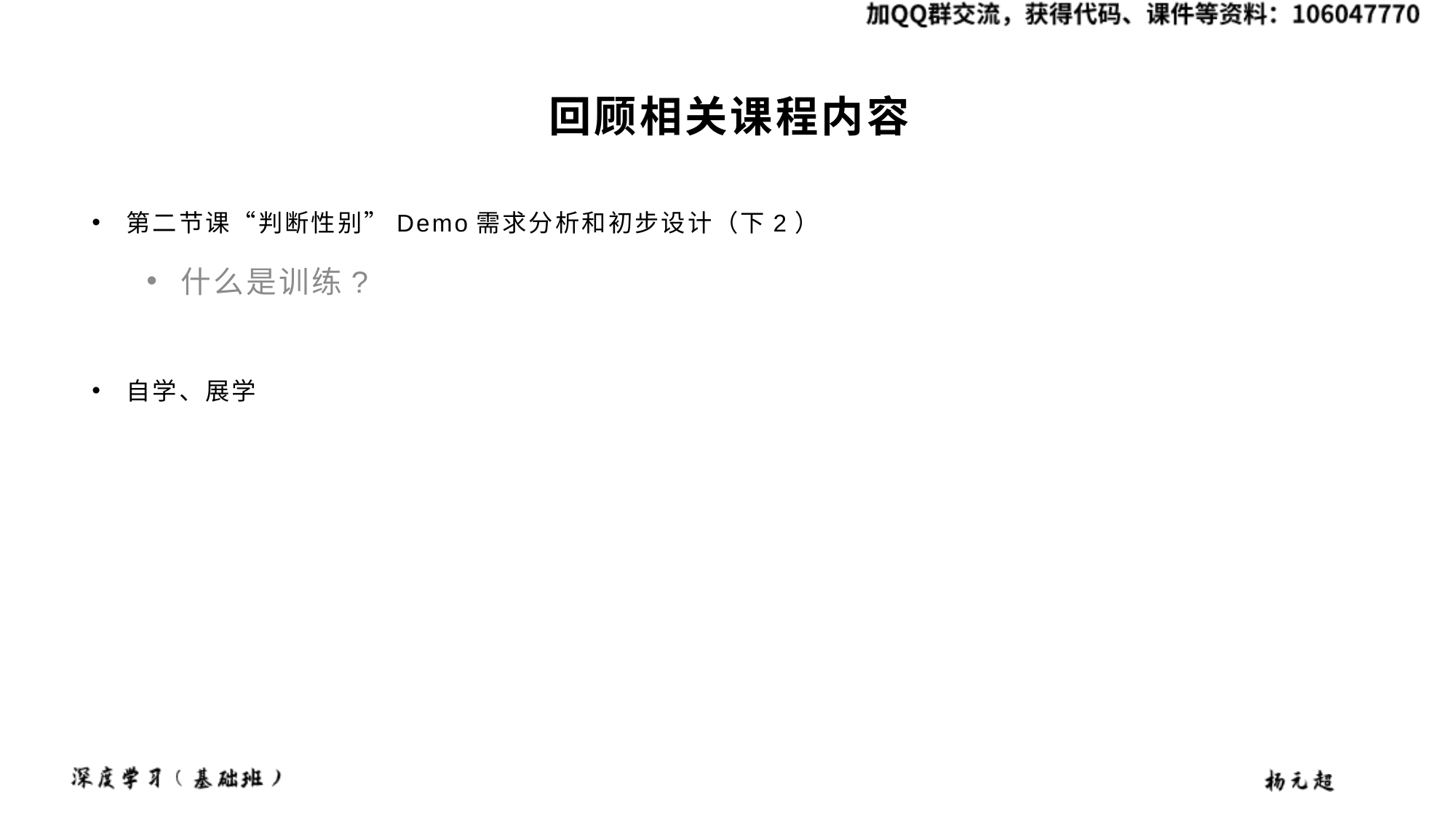

# 回顾相关课程内容
第二节课“判断性别”Demo需求分析和初步设计（下2）
什么是训练?

自学、展学